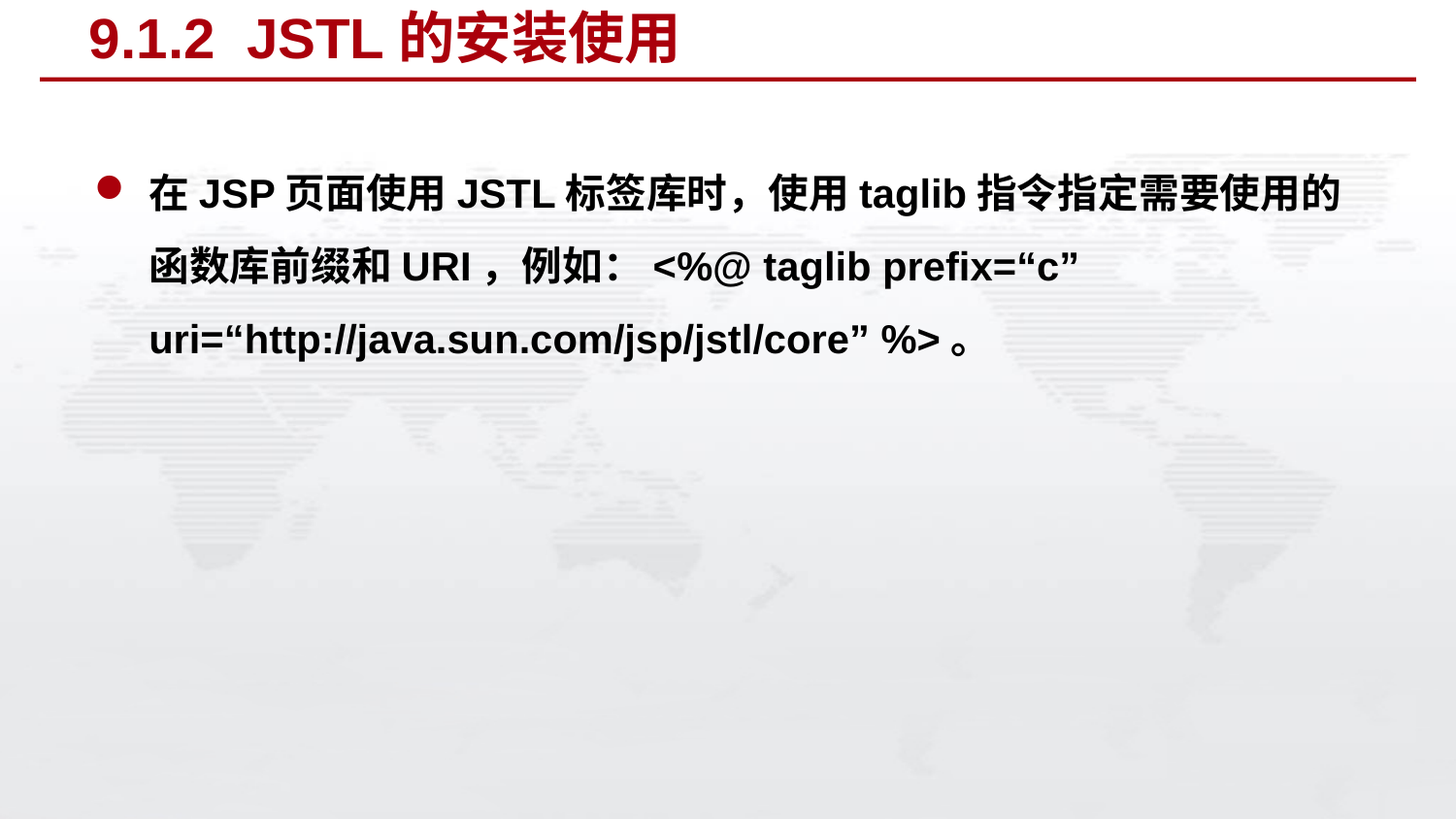

# 9.1.2  JSTL的安装使用
在JSP页面使用JSTL标签库时，使用taglib指令指定需要使用的函数库前缀和URI，例如：<%@ taglib prefix=“c” uri=“http://java.sun.com/jsp/jstl/core” %>。